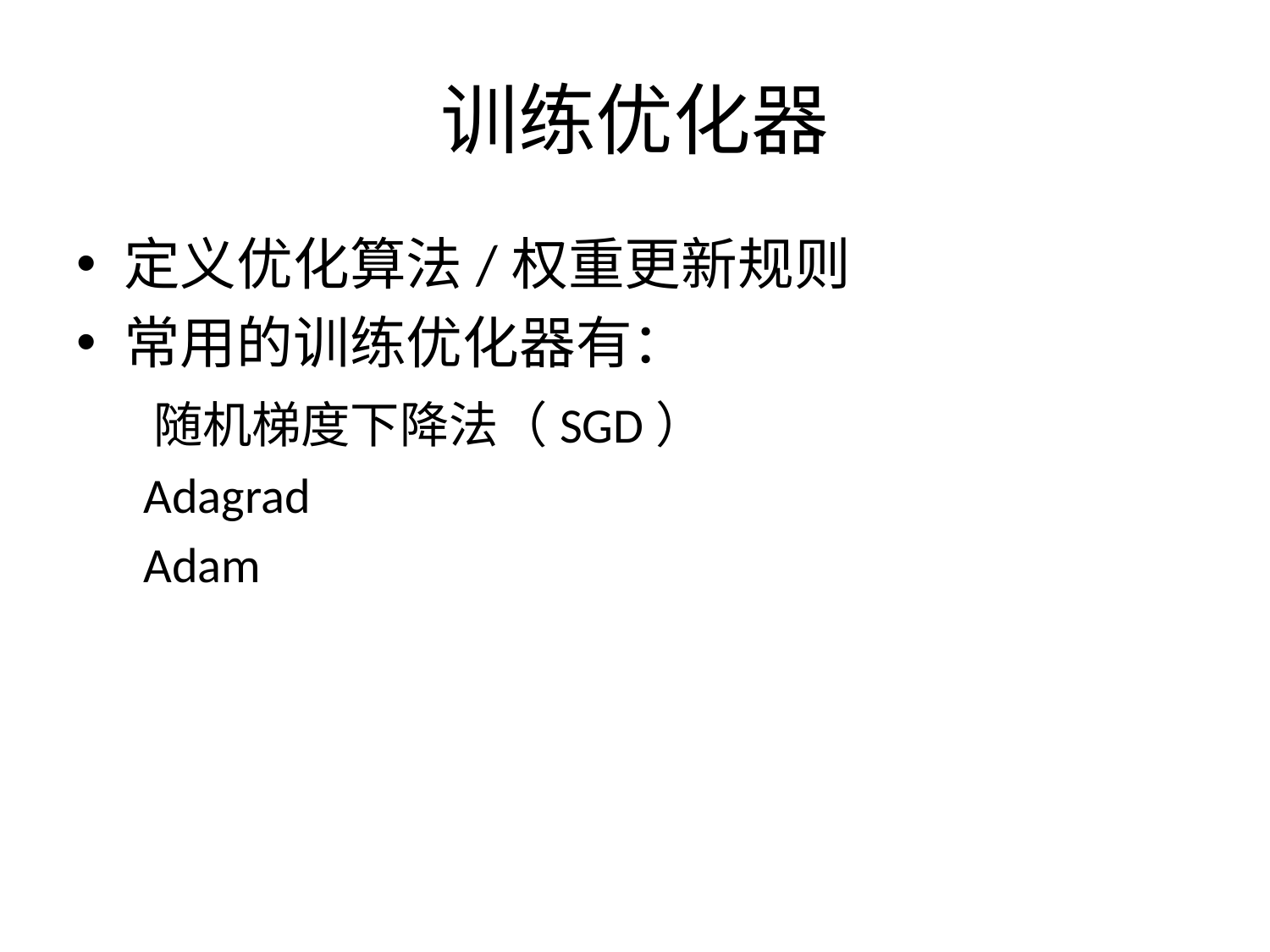

# 训练优化器
定义优化算法/权重更新规则
常用的训练优化器有：
     随机梯度下降法（SGD）
      Adagrad
      Adam